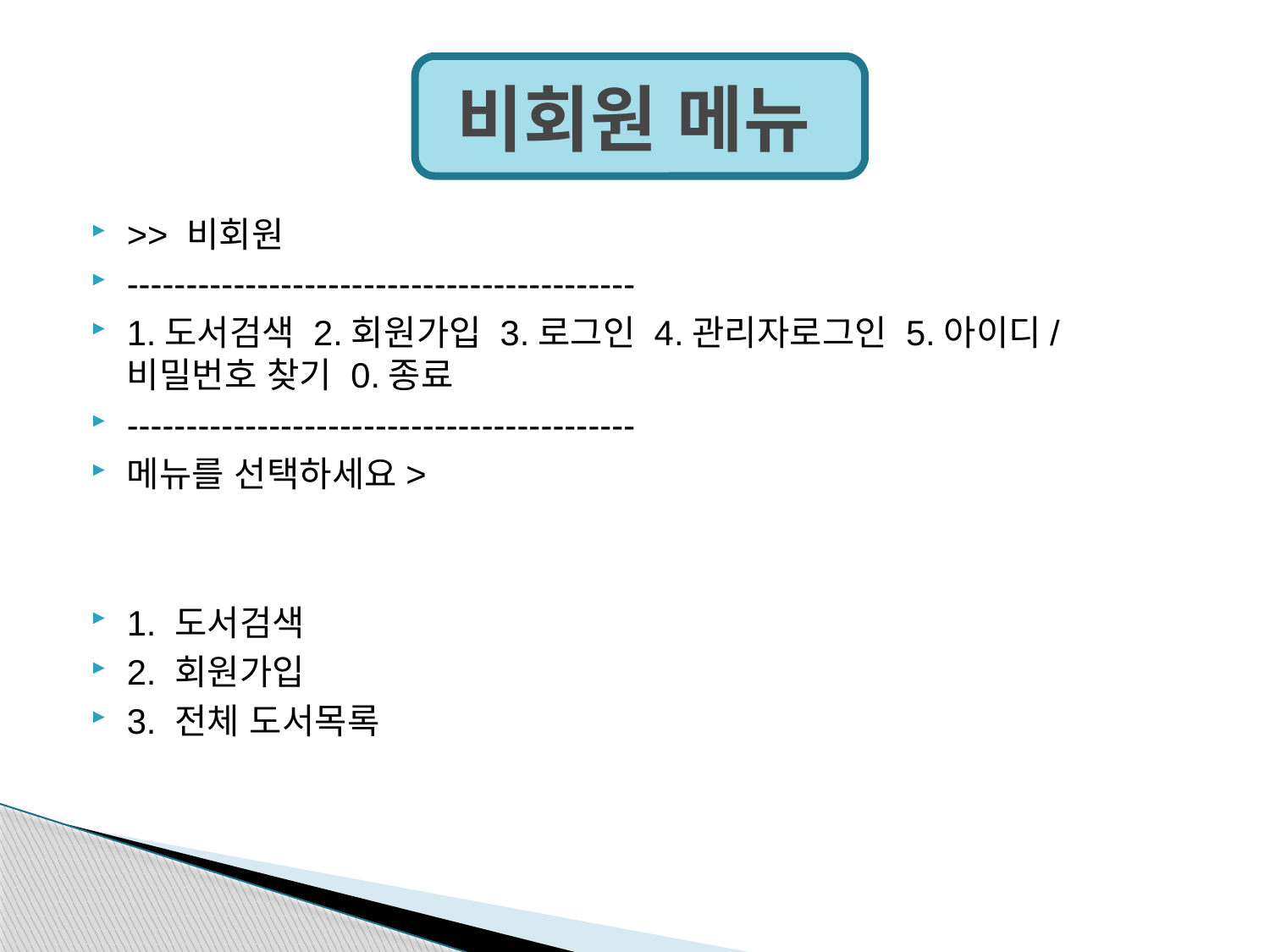

# 비회원 메뉴

>> 비회원
-------------------------------------------
1.도서검색 2.회원가입 3.로그인 4.관리자로그인 5.아이디/비밀번호 찾기 0.종료
-------------------------------------------
메뉴를 선택하세요>

1. 도서검색
2. 회원가입
3. 전체 도서목록